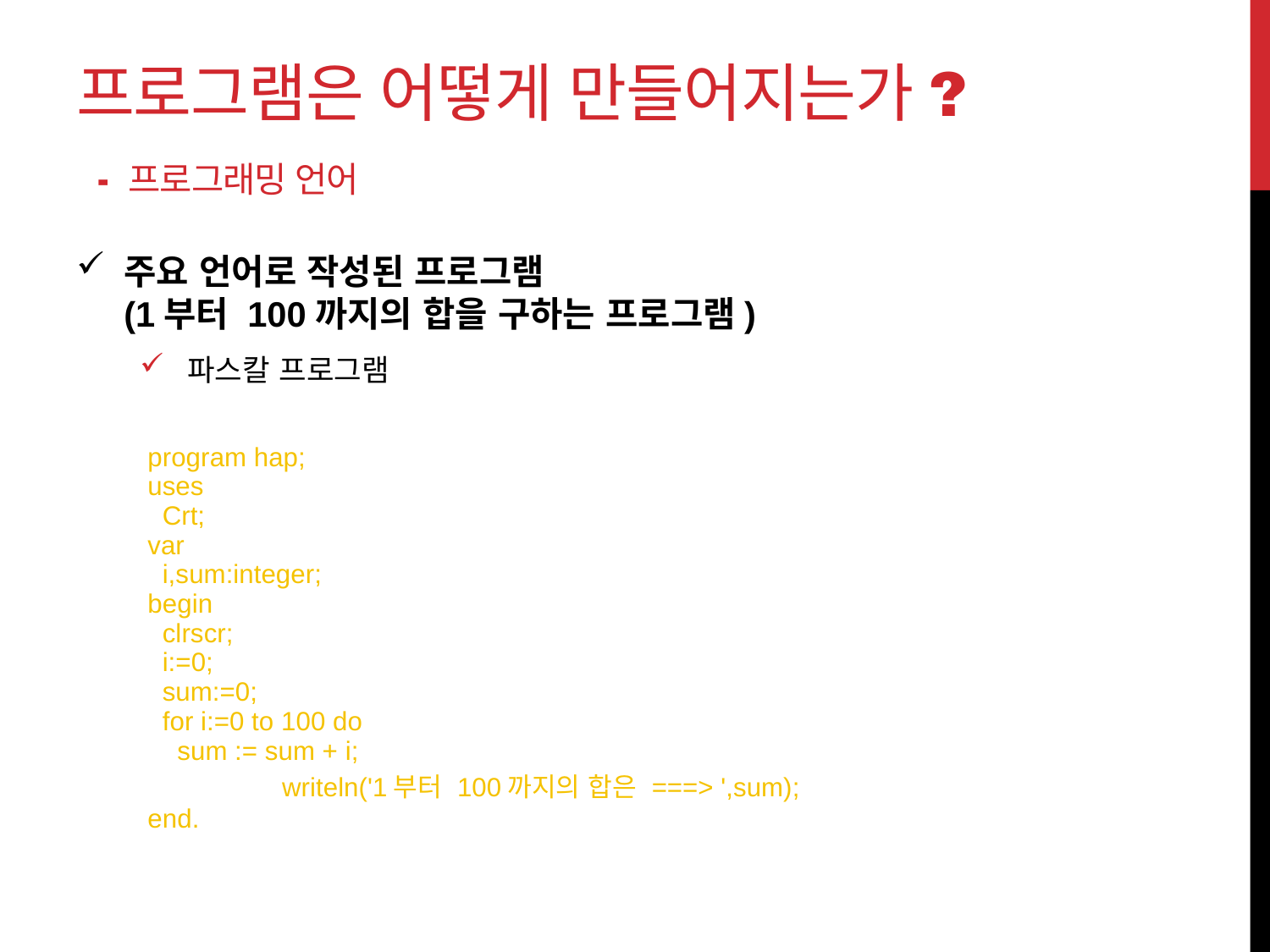

# 프로그램은 어떻게 만들어지는가? - 프로그래밍 언어
주요 언어로 작성된 프로그램
(1부터 100까지의 합을 구하는 프로그램)
파스칼 프로그램
| program hap; uses Crt; var i,sum:integer; begin clrscr; i:=0; sum:=0; for i:=0 to 100 do sum := sum + i; writeln('1부터 100까지의 합은 ===> ',sum); end. |
| --- |